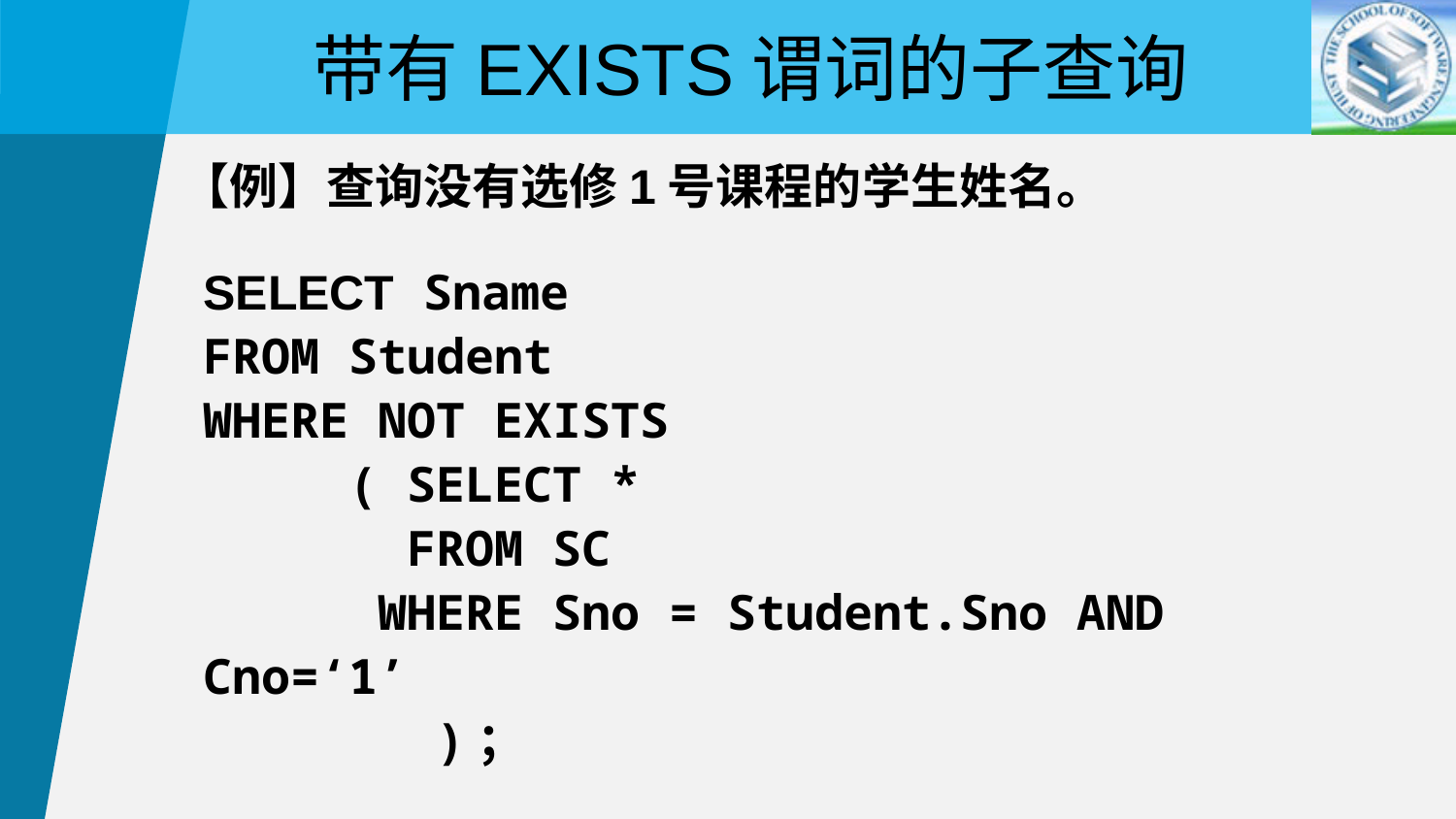

带有EXISTS谓词的子查询
【例】查询没有选修1号课程的学生姓名。
SELECT Sname
FROM Student
WHERE NOT EXISTS
	( SELECT *
	  FROM SC
	 WHERE Sno = Student.Sno AND  Cno=‘1’
        )；